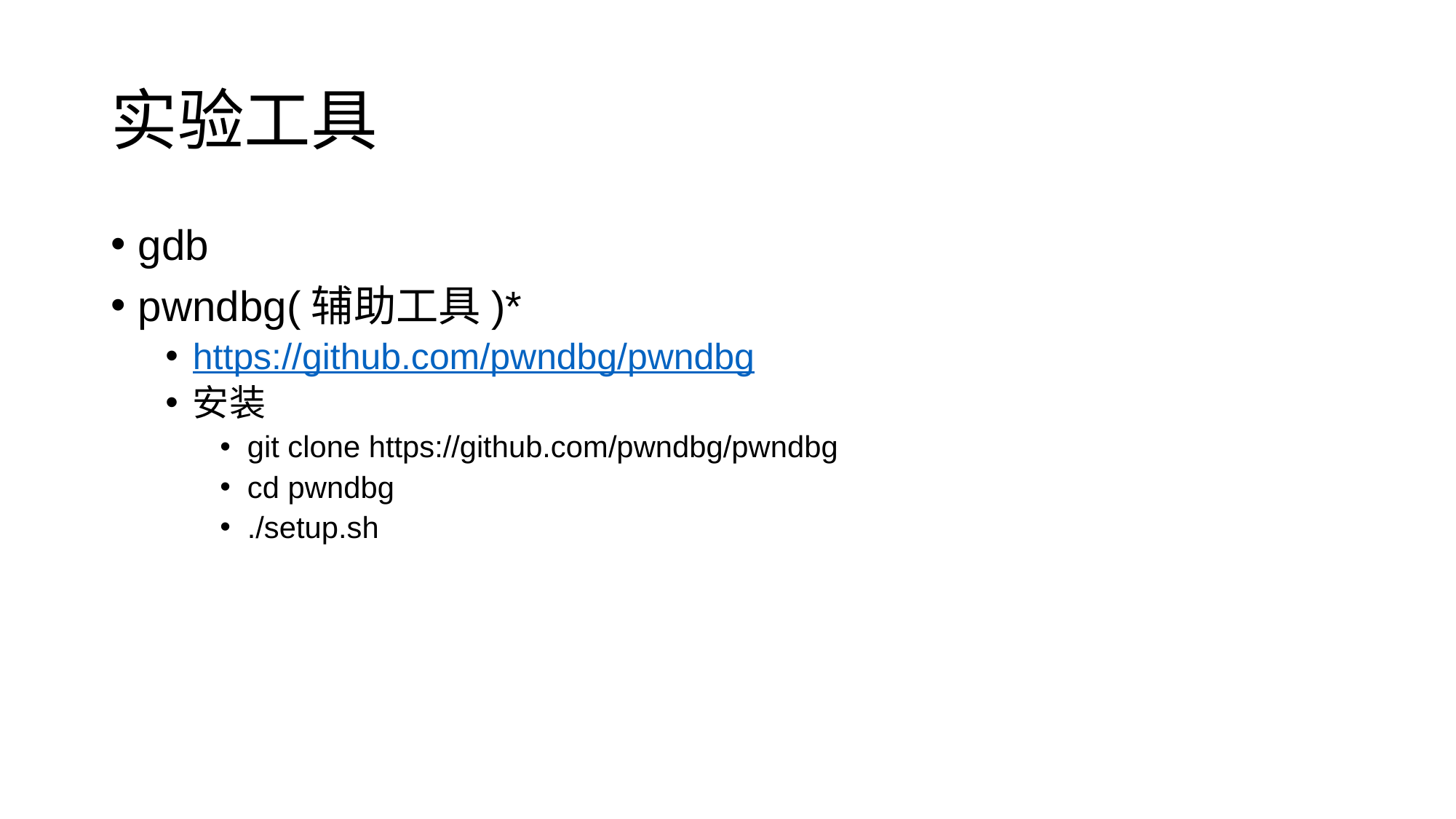

# 实验工具
gdb
pwndbg(辅助工具)*
https://github.com/pwndbg/pwndbg
安装
git clone https://github.com/pwndbg/pwndbg
cd pwndbg
./setup.sh